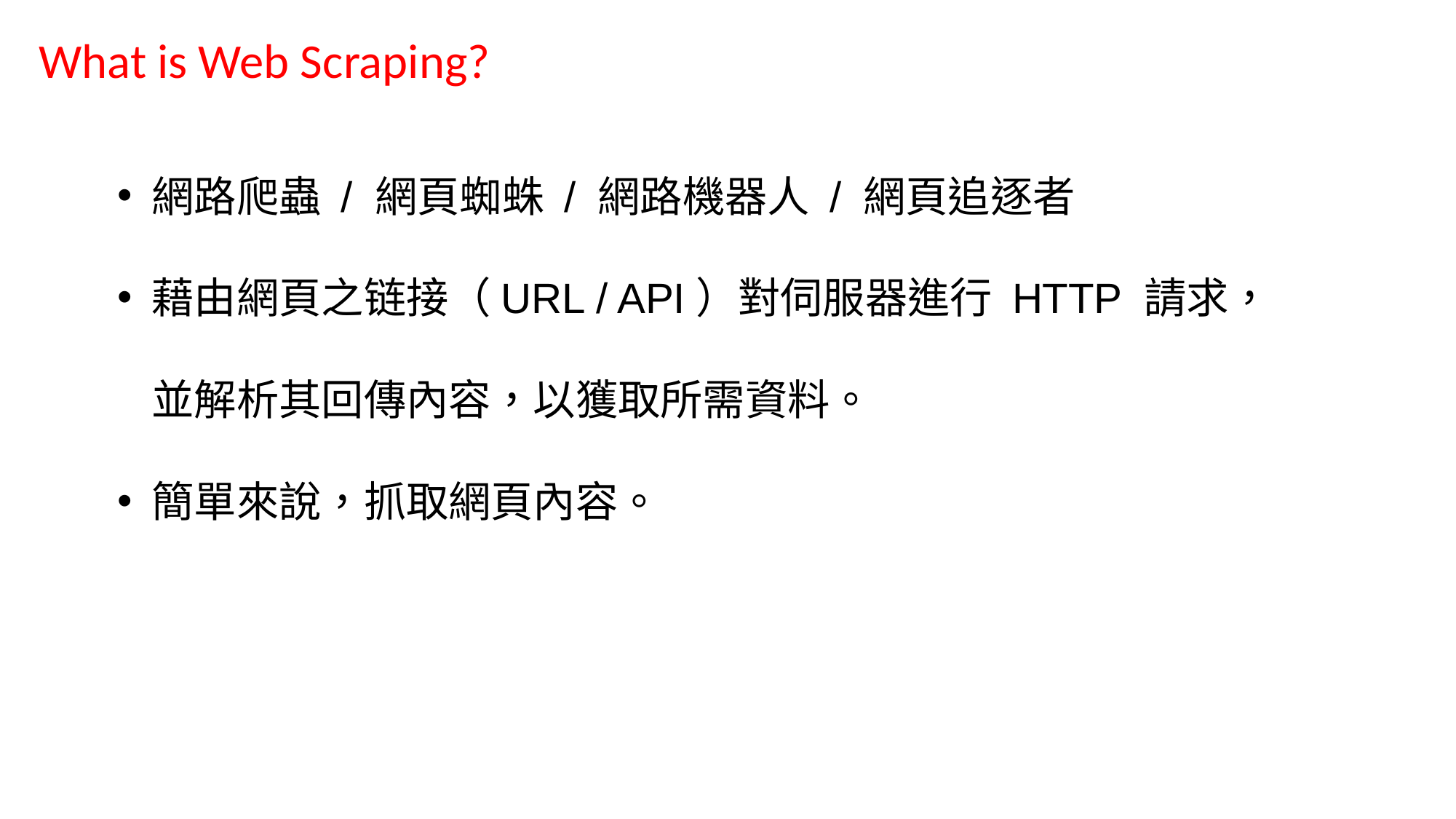

What is Web Scraping?
網路爬蟲 / 網頁蜘蛛 / 網路機器人 / 網頁追逐者
藉由網頁之链接（URL / API）對伺服器進行 HTTP 請求，
並解析其回傳內容，以獲取所需資料。
簡單來說，抓取網頁內容。